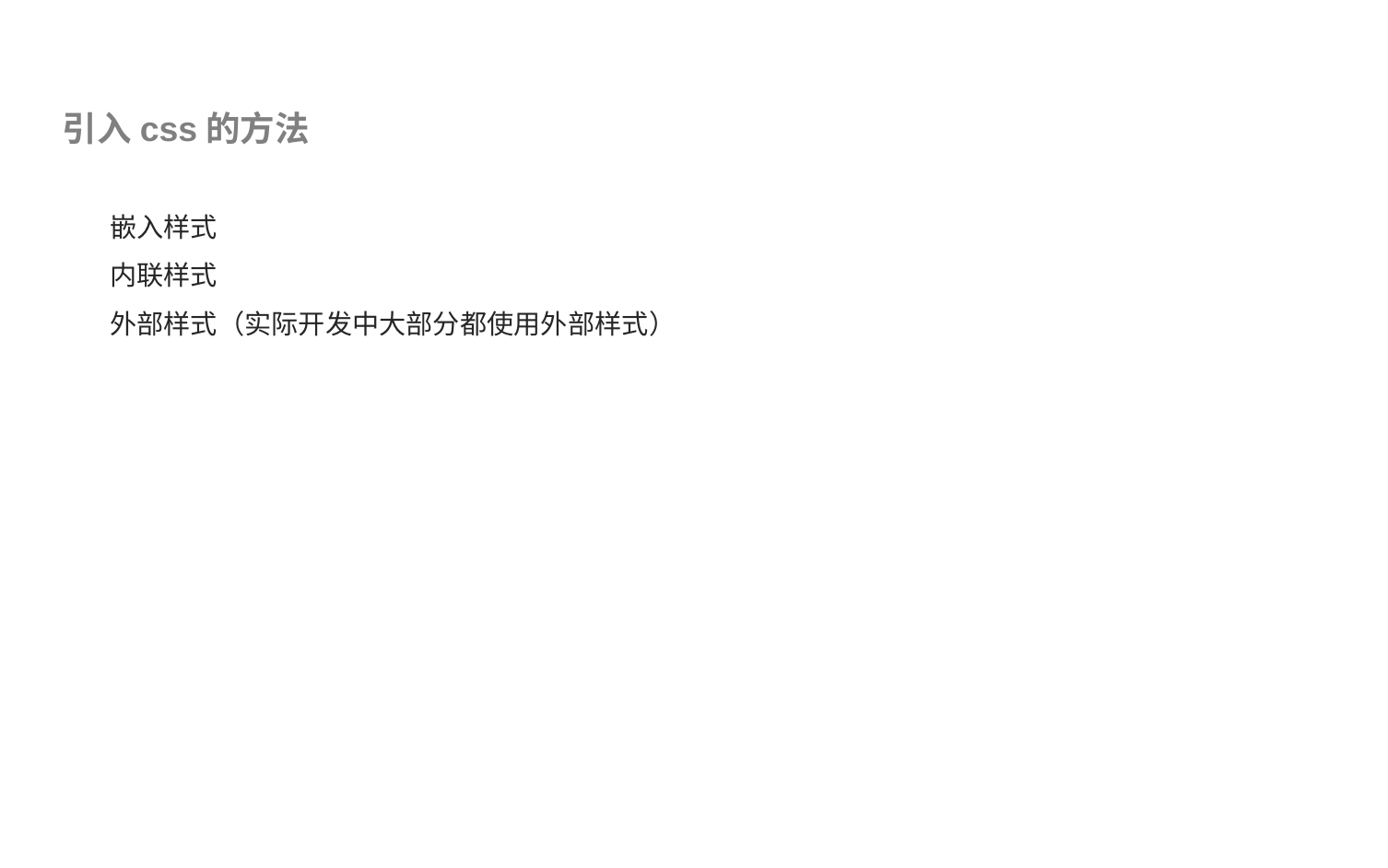

引入css的方法
嵌入样式
内联样式
外部样式（实际开发中大部分都使用外部样式）